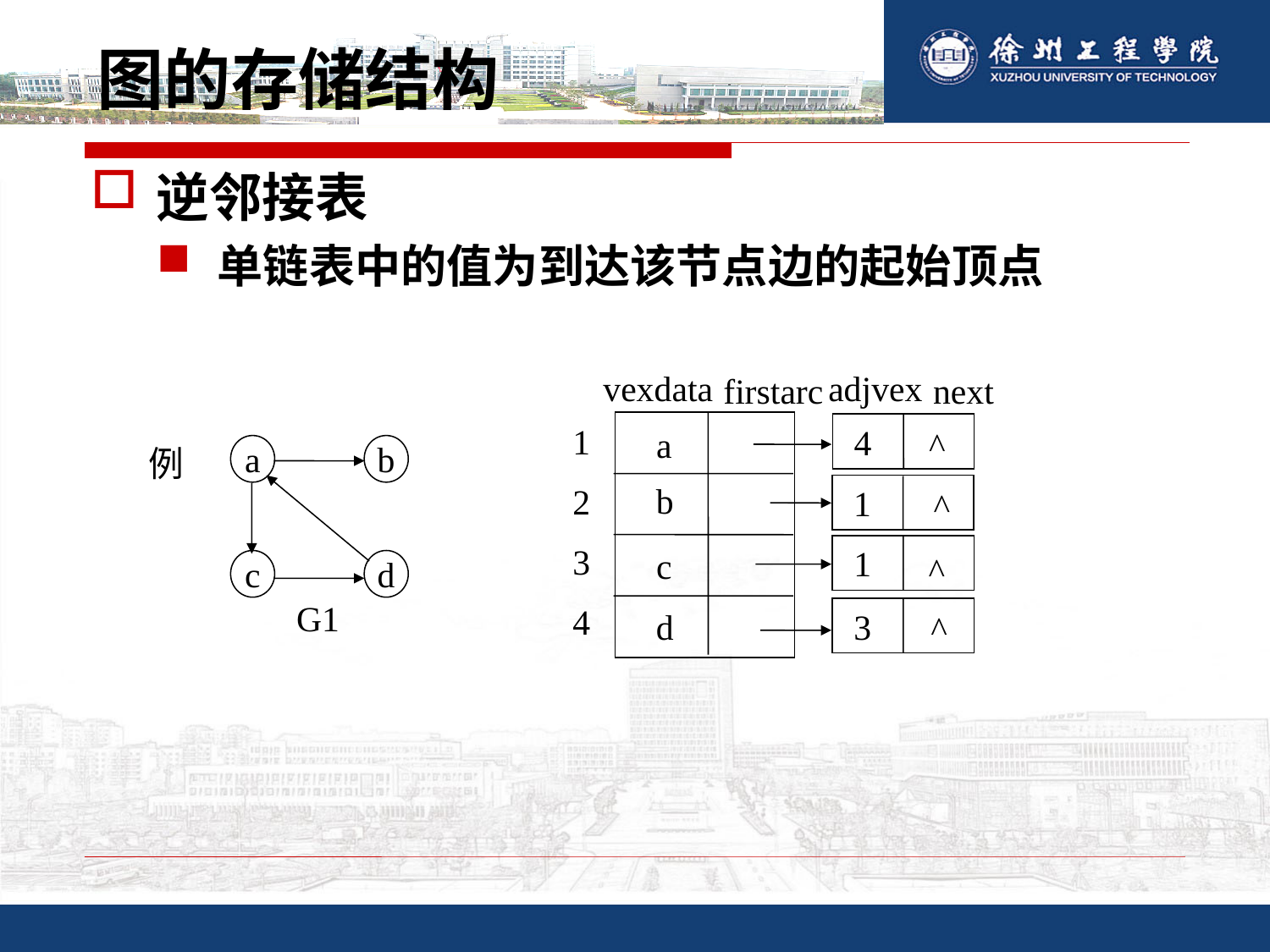

# 图的存储结构
逆邻接表
单链表中的值为到达该节点边的起始顶点
vexdata
adjvex
firstarc
next

1
 4

a
b
c
d
^
2

 1

^
3

 1

^

4

 3

^

a
b

c
d

G1
例